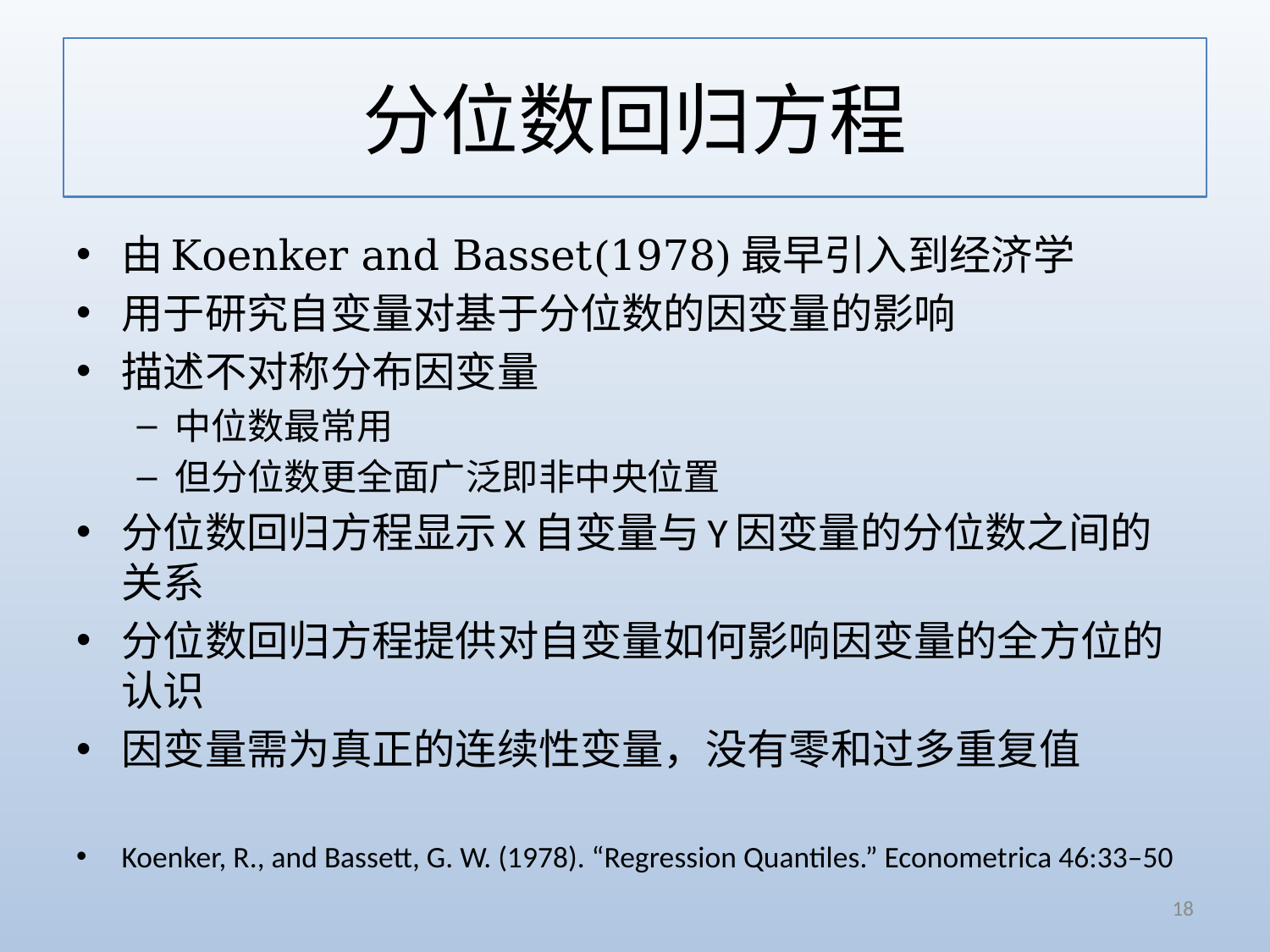

# 分位数回归方程
由Koenker and Basset(1978)最早引入到经济学
用于研究自变量对基于分位数的因变量的影响
描述不对称分布因变量
中位数最常用
但分位数更全面广泛即非中央位置
分位数回归方程显示X自变量与Y因变量的分位数之间的关系
分位数回归方程提供对自变量如何影响因变量的全方位的认识
因变量需为真正的连续性变量，没有零和过多重复值

Koenker, R., and Bassett, G. W. (1978). “Regression Quantiles.” Econometrica 46:33–50

18